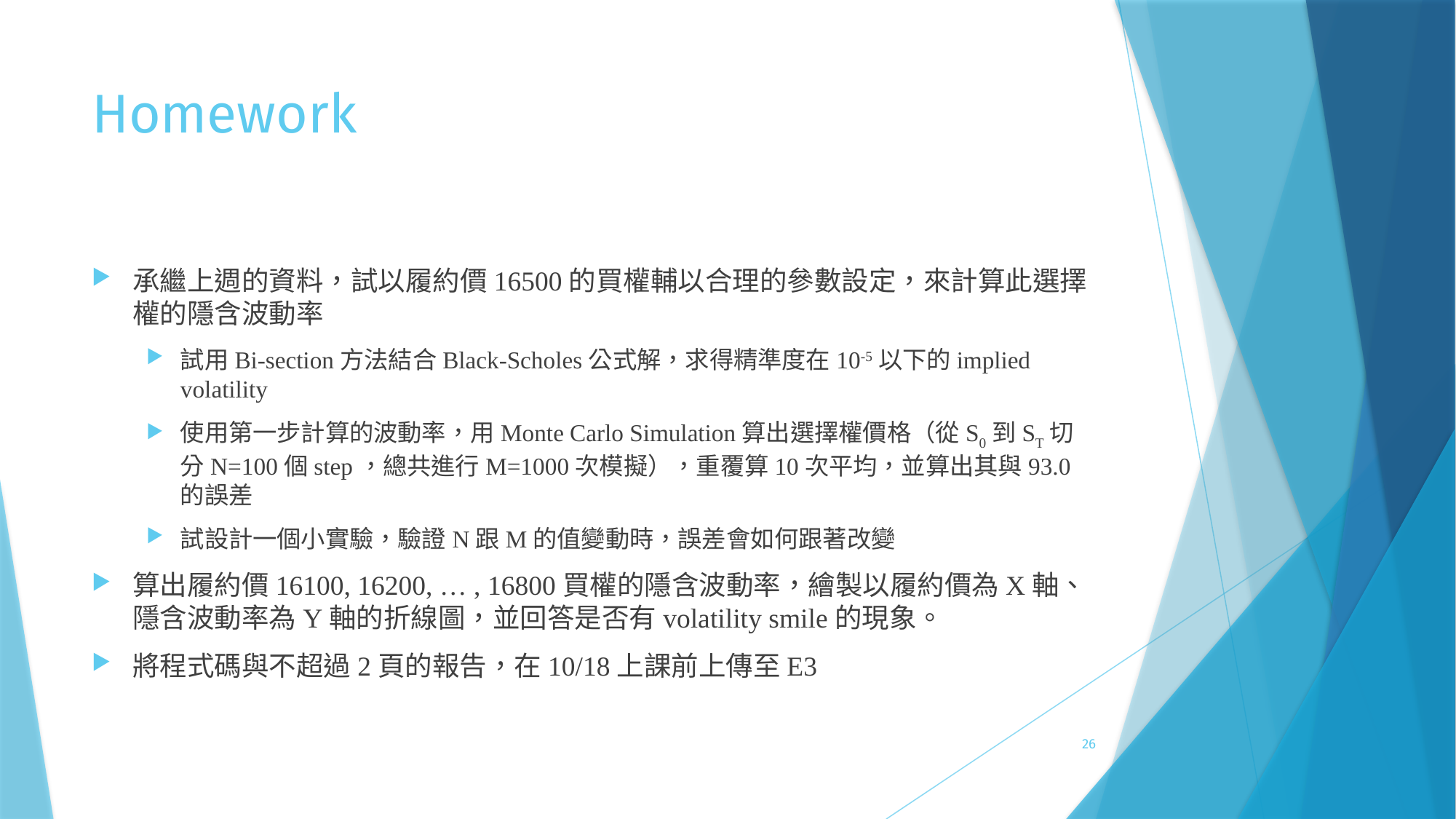

# Homework
承繼上週的資料，試以履約價16500的買權輔以合理的參數設定，來計算此選擇權的隱含波動率
試用Bi-section方法結合Black-Scholes公式解，求得精準度在10-5以下的implied volatility
使用第一步計算的波動率，用Monte Carlo Simulation算出選擇權價格（從S0到ST切分N=100個step，總共進行M=1000次模擬），重覆算10次平均，並算出其與93.0的誤差
試設計一個小實驗，驗證N跟M的值變動時，誤差會如何跟著改變
算出履約價16100, 16200, … , 16800買權的隱含波動率，繪製以履約價為X軸、隱含波動率為Y軸的折線圖，並回答是否有volatility smile的現象。
將程式碼與不超過2頁的報告，在10/18上課前上傳至E3
26